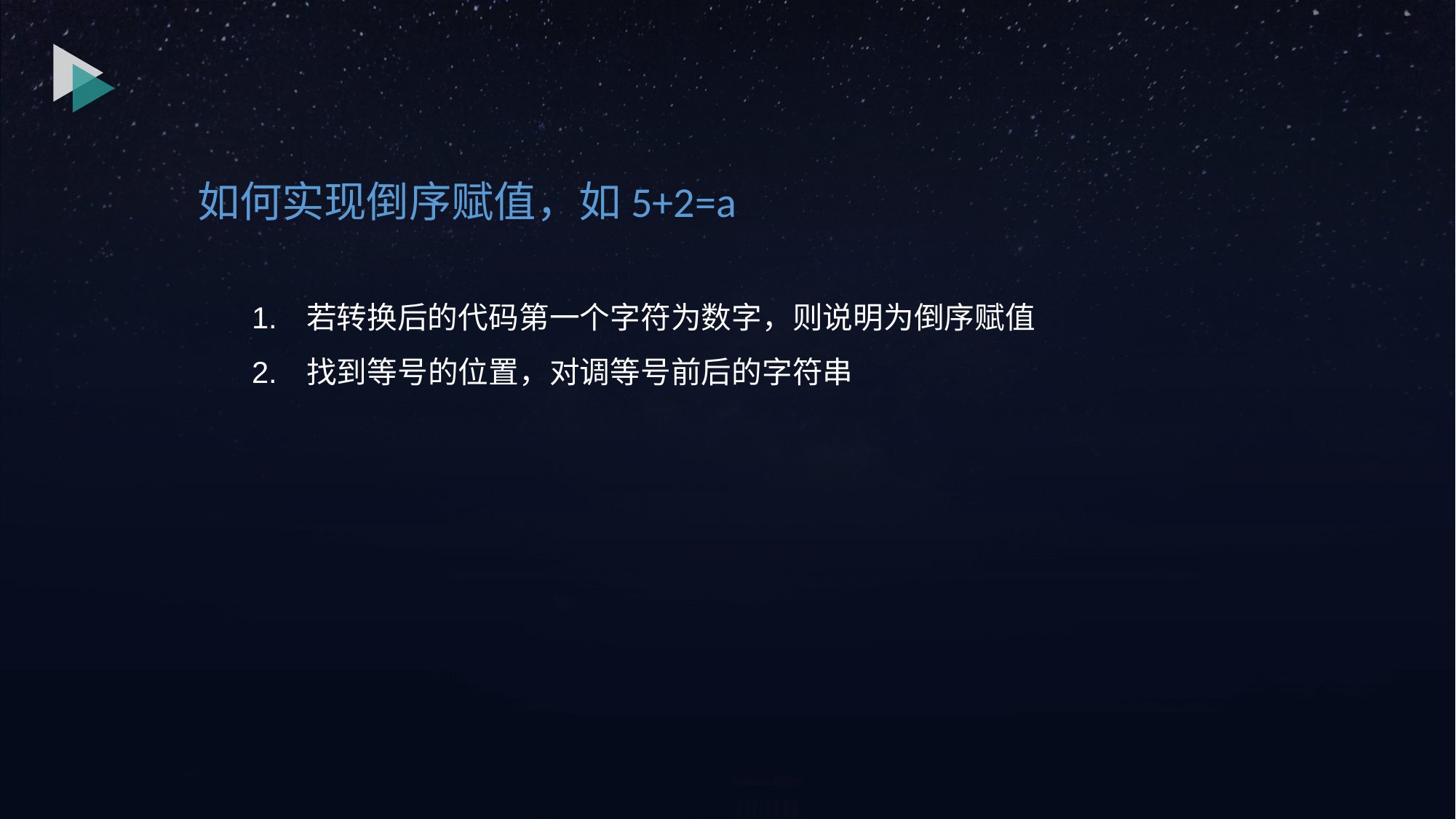

如何实现倒序赋值，如5+2=a

若转换后的代码第一个字符为数字，则说明为倒序赋值
找到等号的位置，对调等号前后的字符串